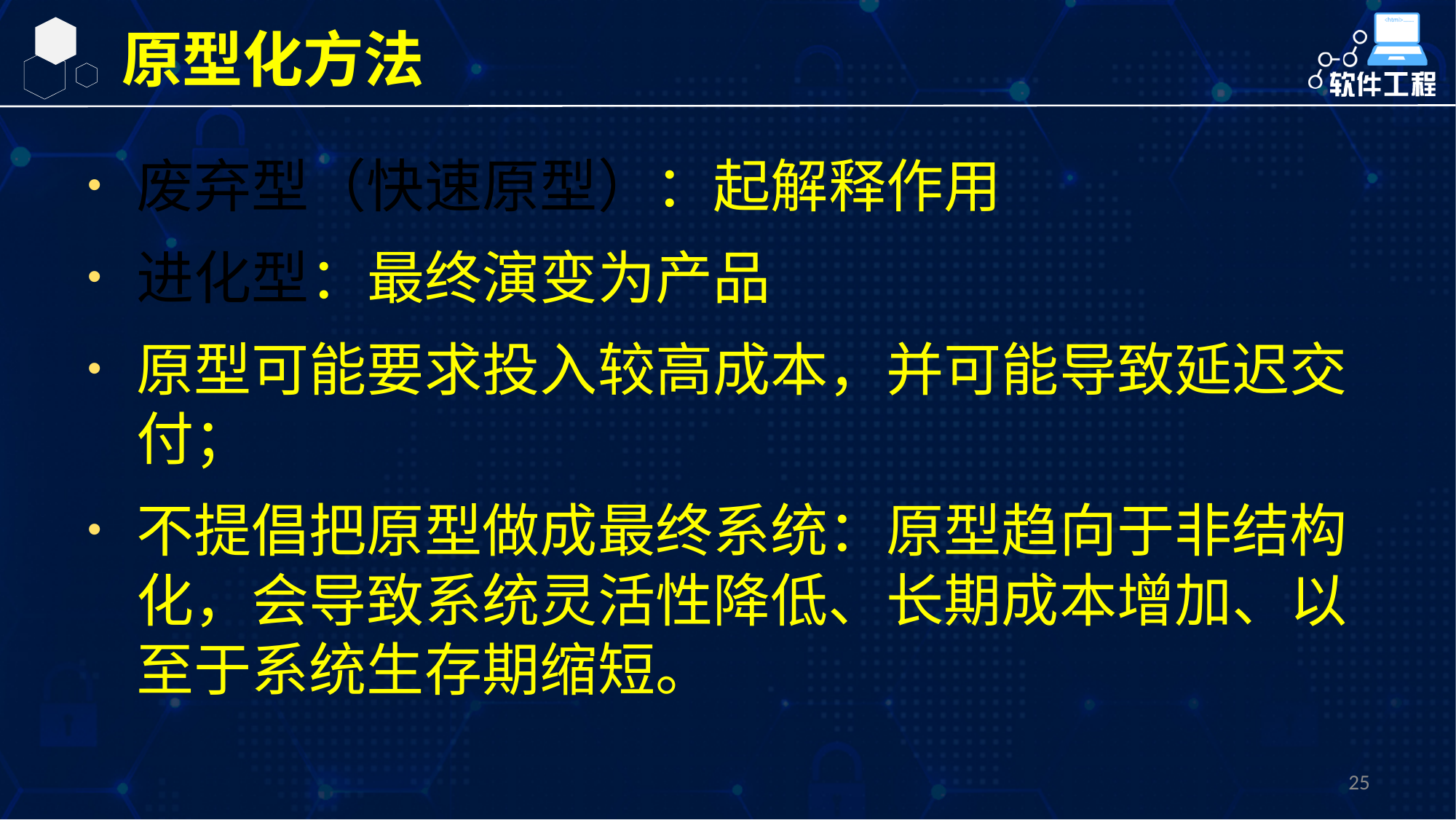

原型化方法
废弃型（快速原型）：起解释作用
进化型：最终演变为产品
原型可能要求投入较高成本，并可能导致延迟交付；
不提倡把原型做成最终系统：原型趋向于非结构化，会导致系统灵活性降低、长期成本增加、以至于系统生存期缩短。
25